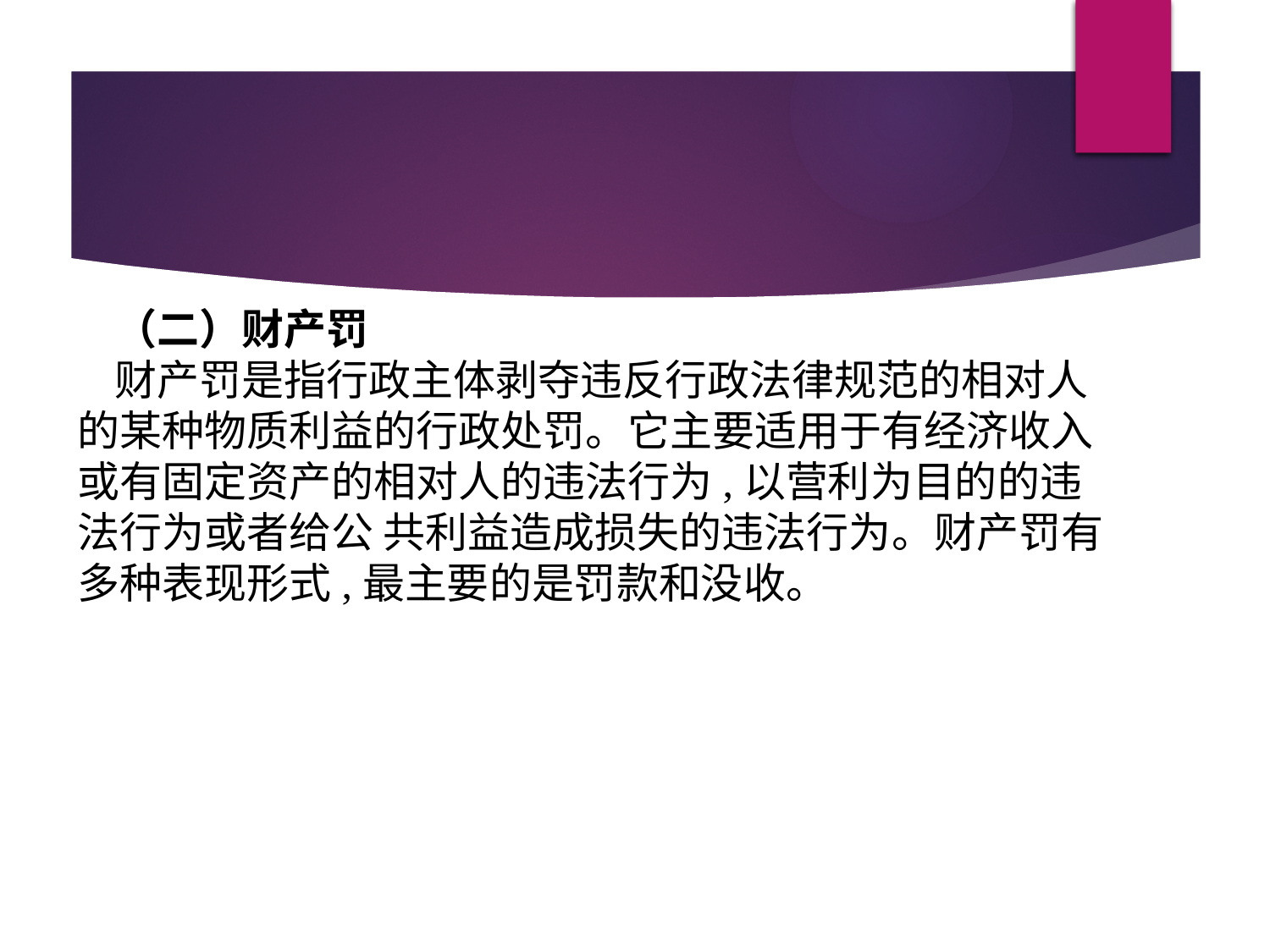

（二）财产罚
财产罚是指行政主体剥夺违反行政法律规范的相对人的某种物质利益的行政处罚。它主要适用于有经济收入或有固定资产的相对人的违法行为,以营利为目的的违法行为或者给公 共利益造成损失的违法行为。财产罚有多种表现形式,最主要的是罚款和没收。